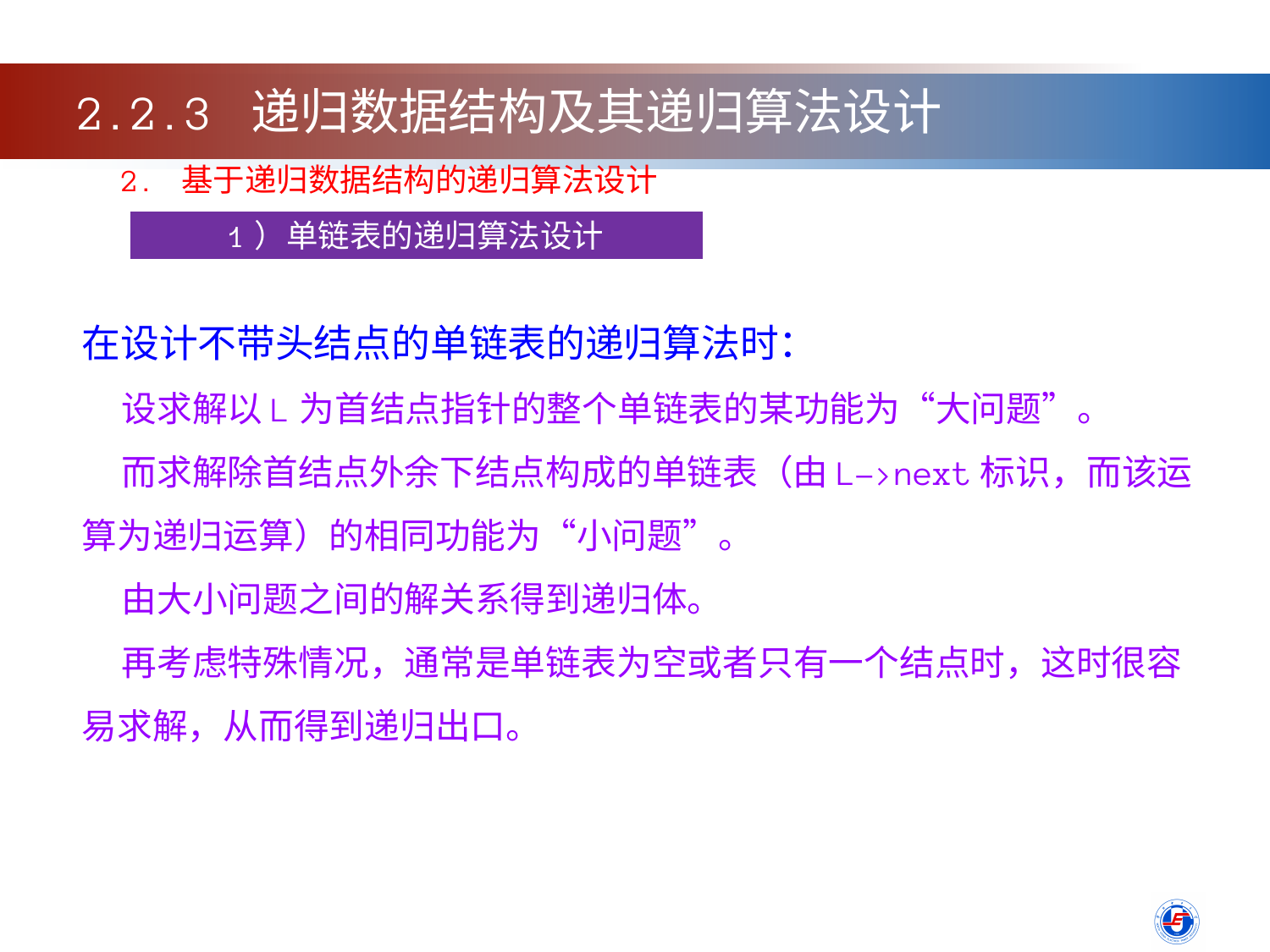

2.2.3 递归数据结构及其递归算法设计
2. 基于递归数据结构的递归算法设计
1）单链表的递归算法设计
在设计不带头结点的单链表的递归算法时：
    设求解以L为首结点指针的整个单链表的某功能为“大问题”。
    而求解除首结点外余下结点构成的单链表（由L->next标识，而该运算为递归运算）的相同功能为“小问题”。
    由大小问题之间的解关系得到递归体。
    再考虑特殊情况，通常是单链表为空或者只有一个结点时，这时很容易求解，从而得到递归出口。